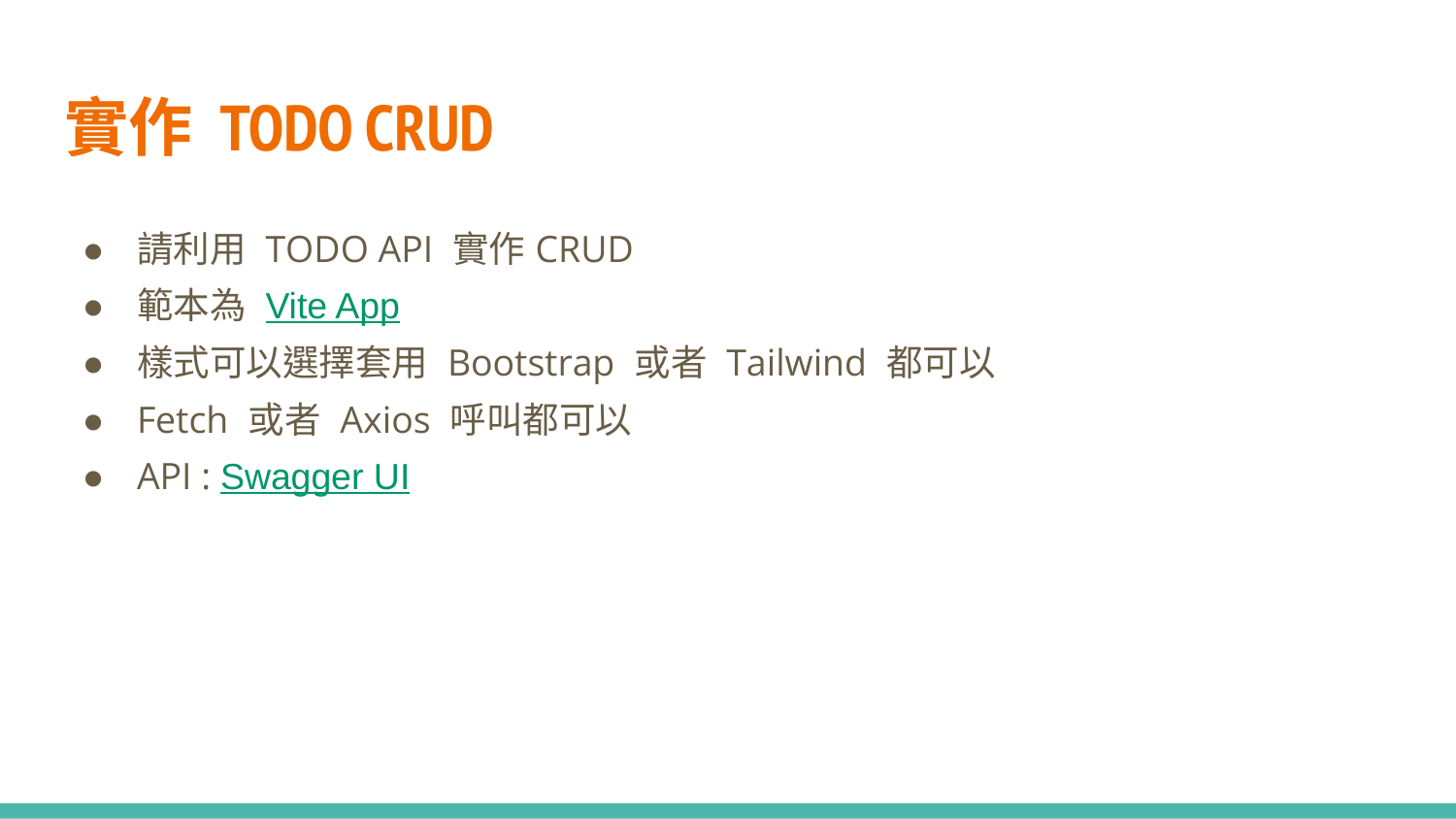

# 實作 TODO CRUD
請利用 TODO API 實作CRUD
範本為 Vite App
樣式可以選擇套用 Bootstrap 或者 Tailwind 都可以
Fetch 或者 Axios 呼叫都可以
API : Swagger UI